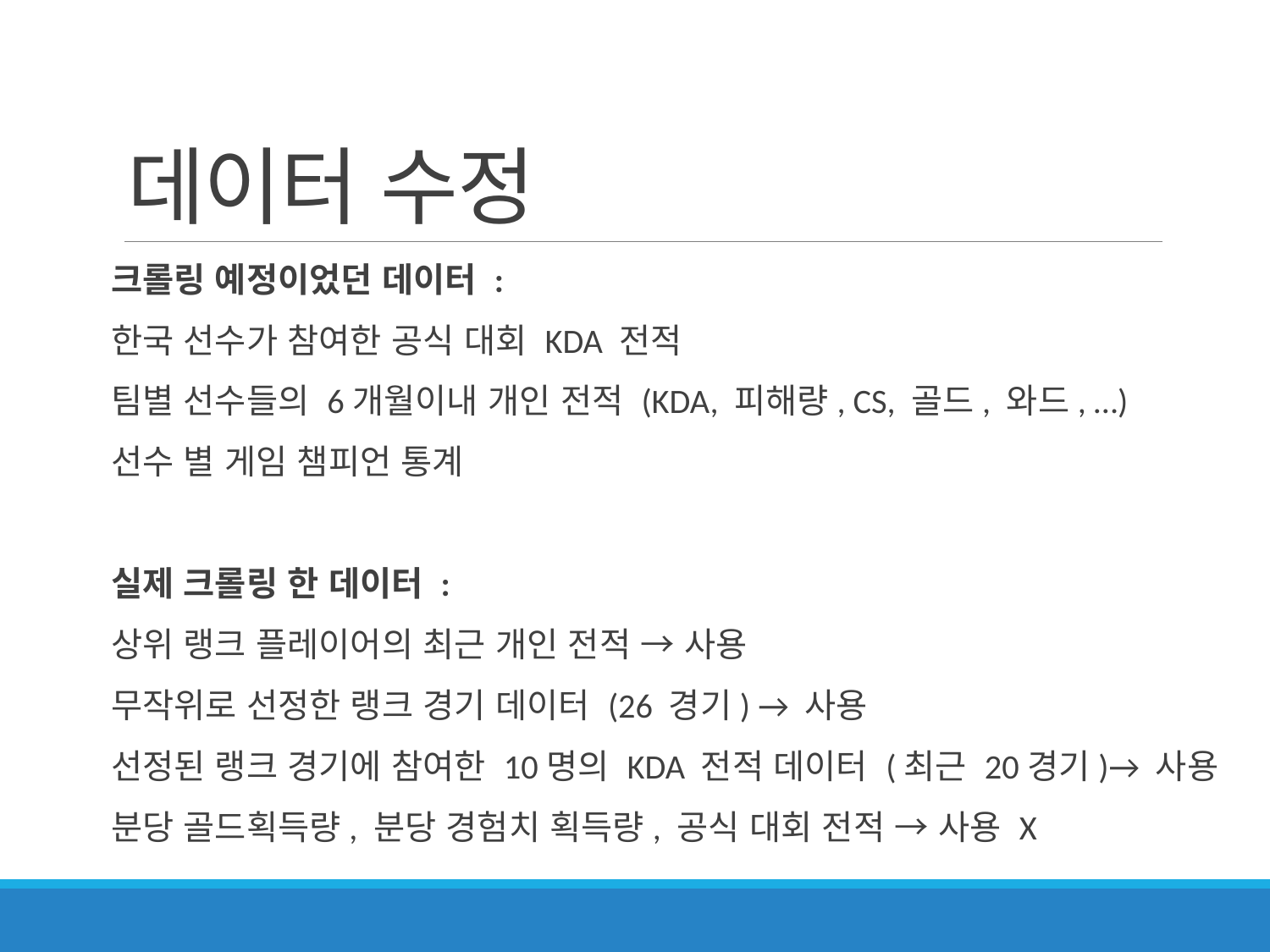

# 데이터 수정
크롤링 예정이었던 데이터 :
한국 선수가 참여한 공식 대회 KDA 전적
팀별 선수들의 6개월이내 개인 전적 (KDA, 피해량, CS, 골드, 와드, …)
선수 별 게임 챔피언 통계

실제 크롤링 한 데이터 :
상위 랭크 플레이어의 최근 개인 전적 → 사용
무작위로 선정한 랭크 경기 데이터 (26 경기) → 사용
선정된 랭크 경기에 참여한 10명의 KDA 전적 데이터 (최근 20경기)→ 사용
분당 골드획득량, 분당 경험치 획득량, 공식 대회 전적 → 사용 X